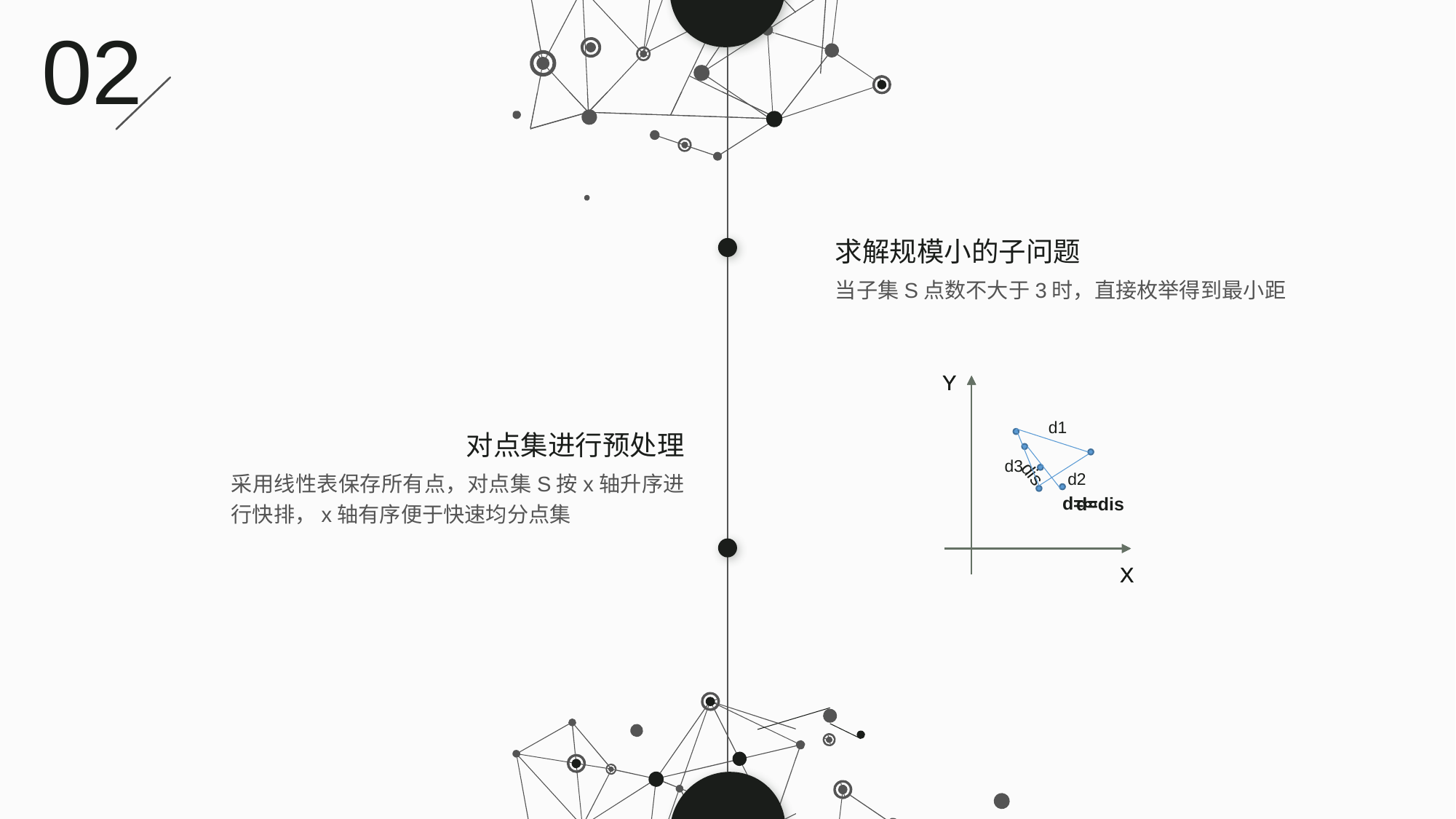

02
求解规模小的子问题

当子集S点数不大于3时，直接枚举得到最小距
Y
Y
Y
d1
对点集进行预处理

d3
采用线性表保存所有点，对点集S按x轴升序进行快排，x轴有序便于快速均分点集
d2

dis

d=∞
d=dis

X
X
X